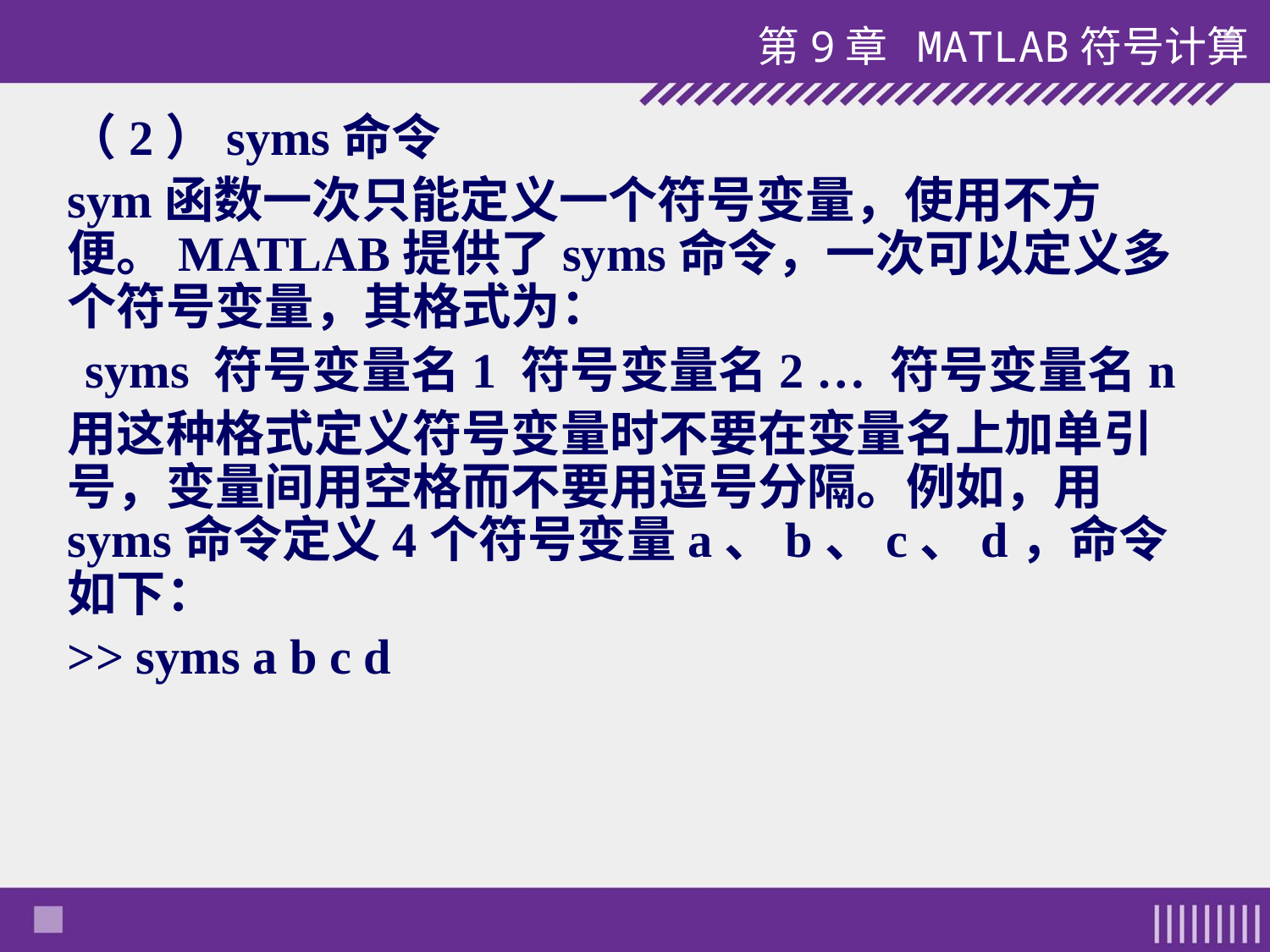

第9章  MATLAB符号计算
（2）syms命令
sym函数一次只能定义一个符号变量，使用不方便。MATLAB提供了syms命令，一次可以定义多个符号变量，其格式为：
syms 符号变量名1 符号变量名2 … 符号变量名n
用这种格式定义符号变量时不要在变量名上加单引号，变量间用空格而不要用逗号分隔。例如，用syms命令定义4个符号变量a、b、c、d，命令如下：
>> syms a b c d